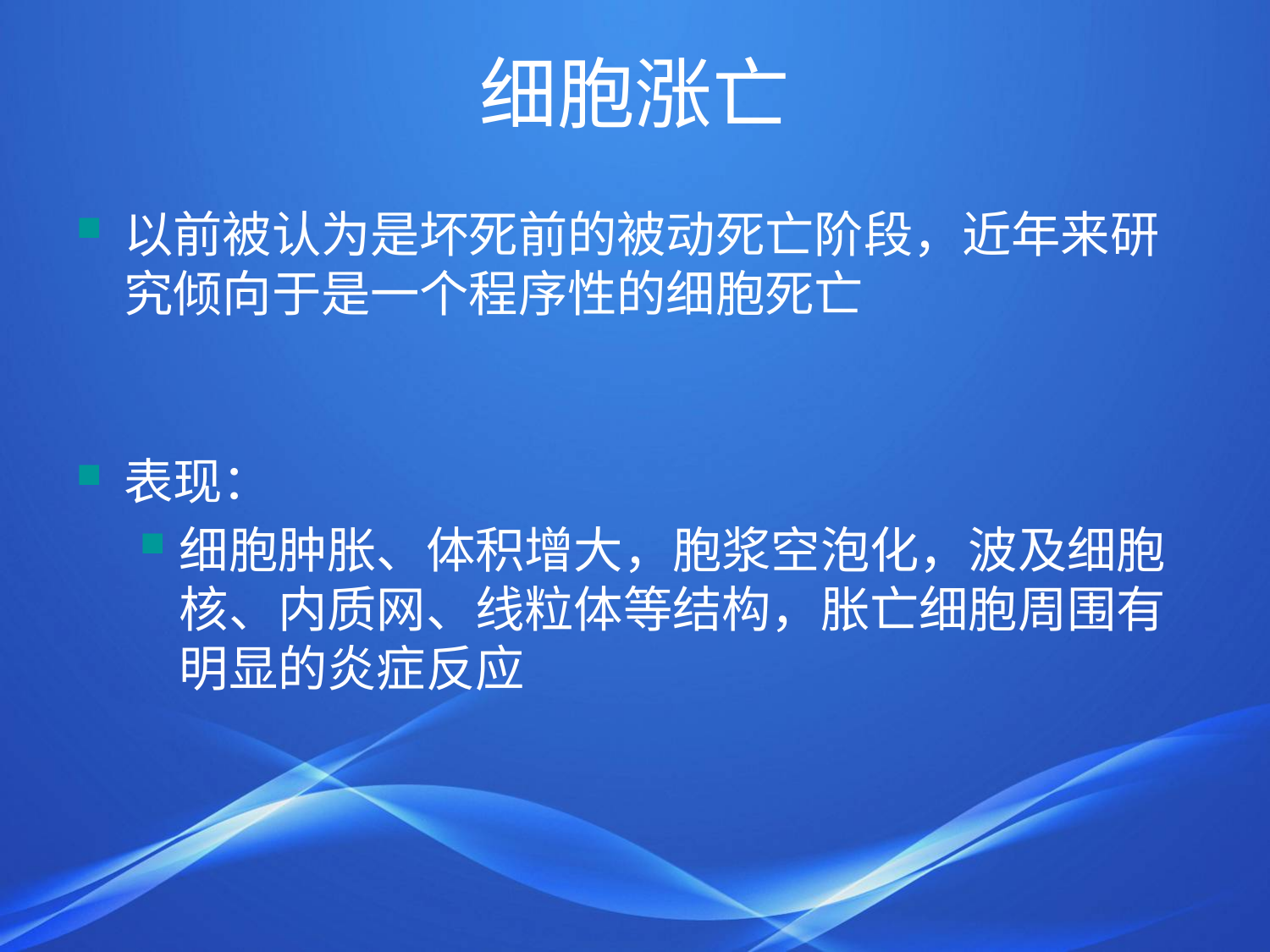

# 细胞涨亡
以前被认为是坏死前的被动死亡阶段，近年来研究倾向于是一个程序性的细胞死亡
表现：
细胞肿胀、体积增大，胞浆空泡化，波及细胞核、内质网、线粒体等结构，胀亡细胞周围有明显的炎症反应